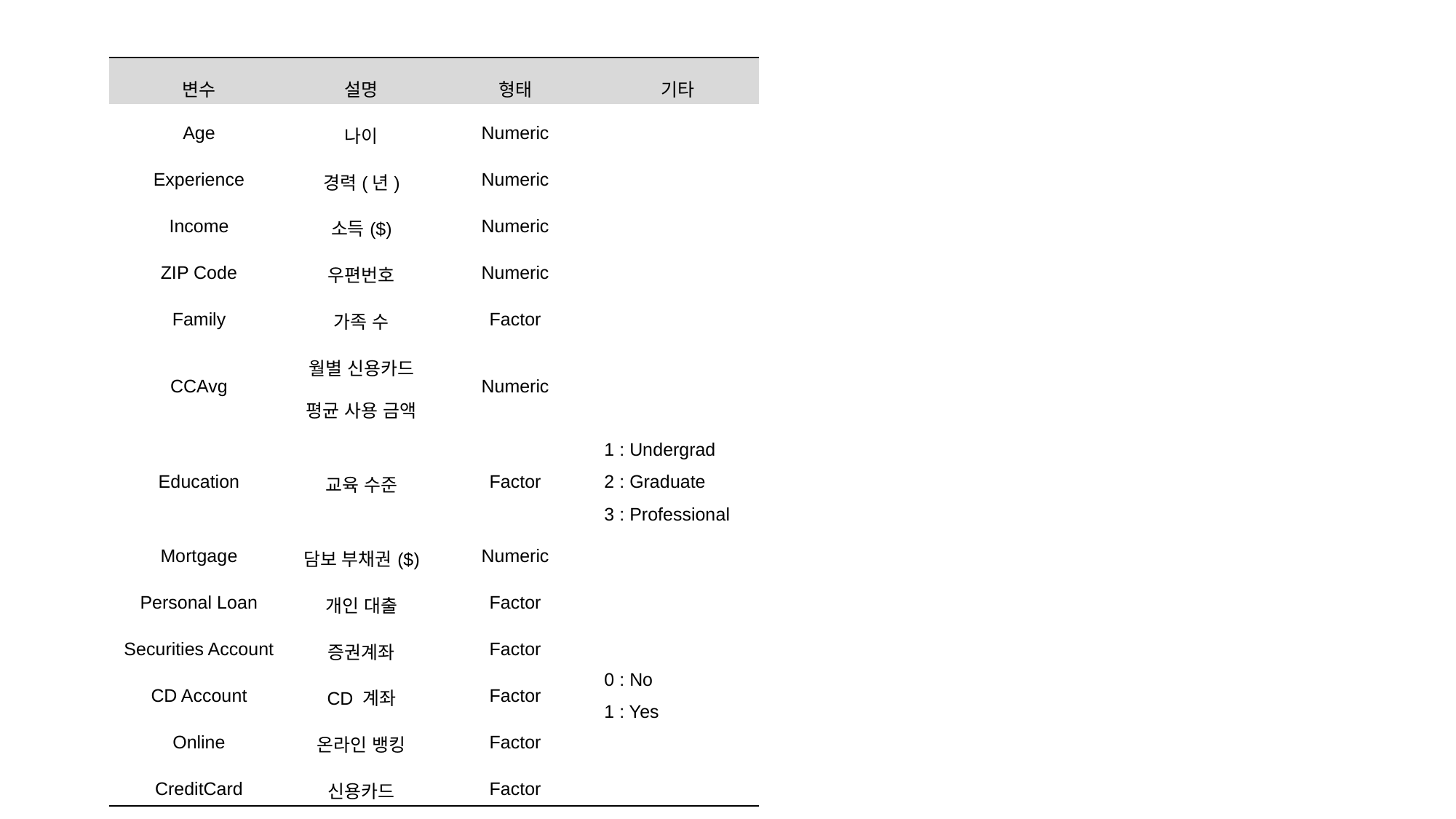

| 변수 | 설명 | 형태 | 기타 |
| --- | --- | --- | --- |
| Age | 나이 | Numeric |  |
| Experience | 경력(년) | Numeric |  |
| Income | 소득($) | Numeric |  |
| ZIP Code | 우편번호 | Numeric |  |
| Family | 가족 수 | Factor |  |
| CCAvg | 월별 신용카드 평균 사용 금액 | Numeric |  |
| Education | 교육 수준 | Factor | 1 : Undergrad 2 : Graduate 3 : Professional |
| Mortgage | 담보 부채권($) | Numeric |  |
| Personal Loan | 개인 대출 | Factor | 0 : No 1 : Yes |
| Securities Account | 증권계좌 | Factor |  |
| CD Account | CD 계좌 | Factor |  |
| Online | 온라인 뱅킹 | Factor |  |
| CreditCard | 신용카드 | Factor |  |